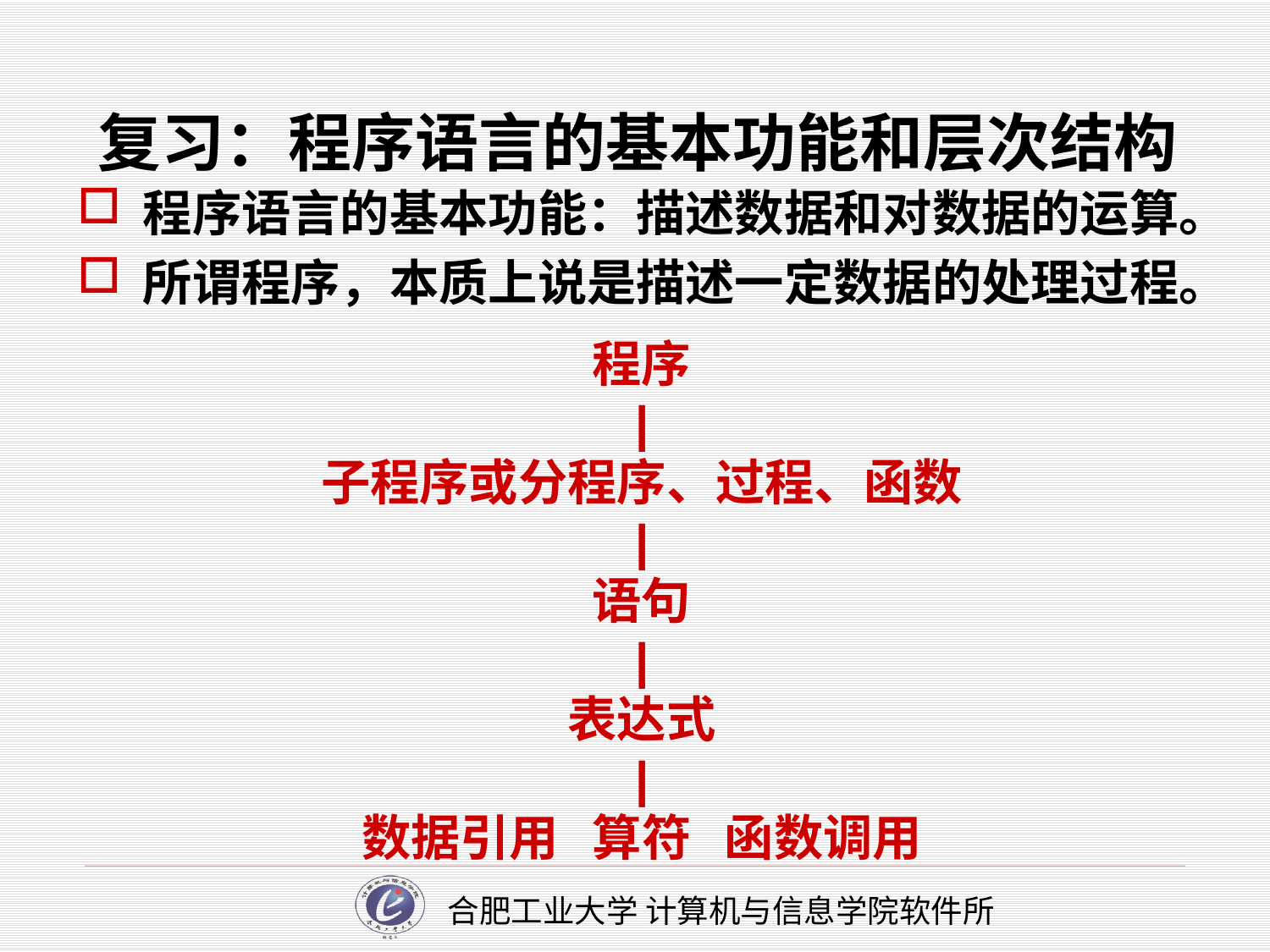

# 复习：程序语言的基本功能和层次结构
程序语言的基本功能：描述数据和对数据的运算。
所谓程序，本质上说是描述一定数据的处理过程。

程序
|
子程序或分程序、过程、函数
|
语句
|
表达式
|
数据引用   算符   函数调用
43